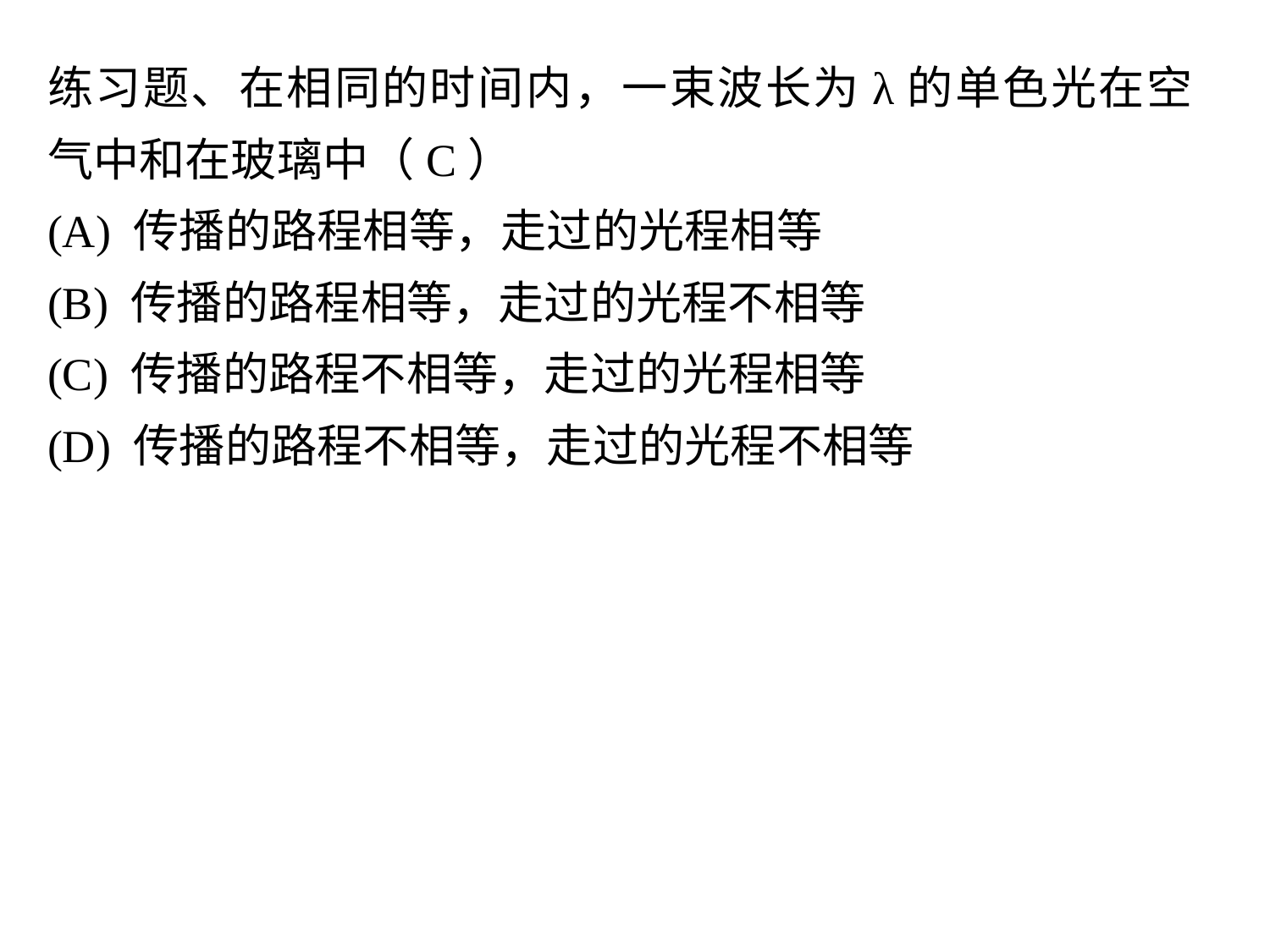

练习题、在相同的时间内，一束波长为λ的单色光在空气中和在玻璃中（C）
(A) 传播的路程相等，走过的光程相等
(B) 传播的路程相等，走过的光程不相等
(C) 传播的路程不相等，走过的光程相等
(D) 传播的路程不相等，走过的光程不相等